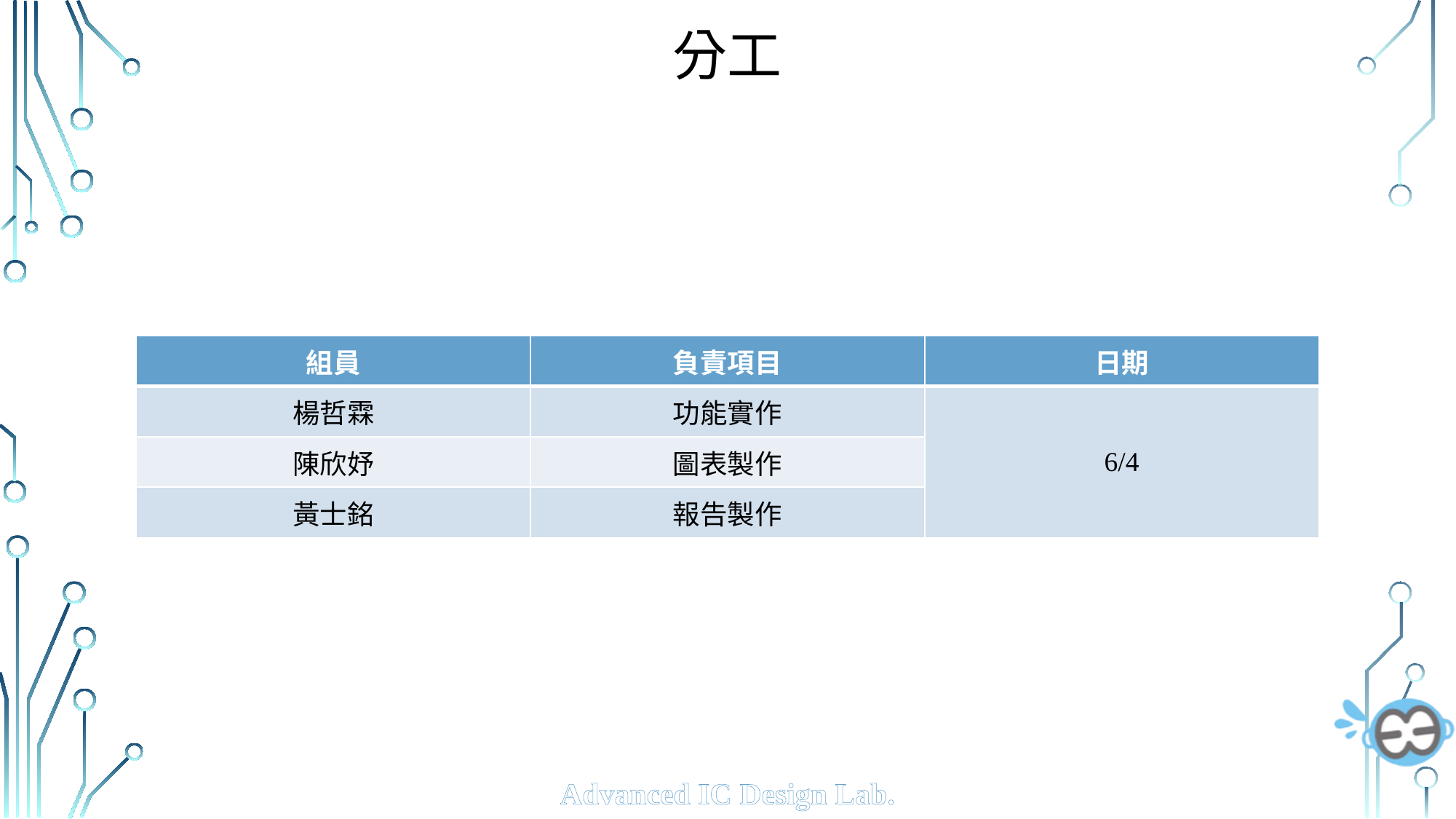

# 分工
| 組員 | 負責項目 | 日期 |
| --- | --- | --- |
| 楊哲霖 | 功能實作 | 6/4 |
| 陳欣妤 | 圖表製作 |  |
| 黃士銘 | 報告製作 |  |